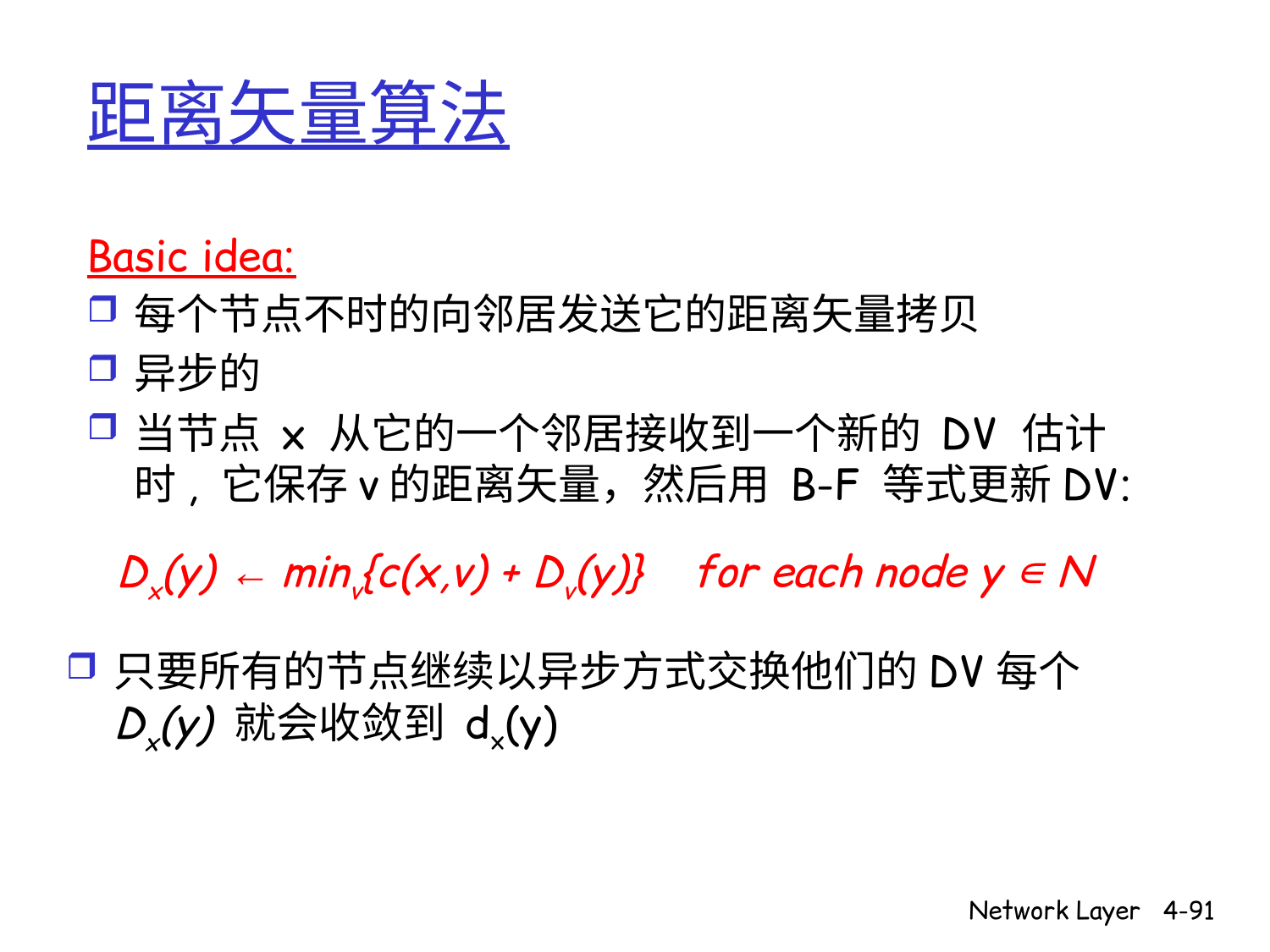

# 距离矢量算法
Basic idea:
每个节点不时的向邻居发送它的距离矢量拷贝
异步的
当节点 x 从它的一个邻居接收到一个新的 DV 估计时, 它保存v的距离矢量，然后用 B-F 等式更新DV:
Dx(y) ← minv{c(x,v) + Dv(y)}    for each node y ∊ N
只要所有的节点继续以异步方式交换他们的DV每个 Dx(y) 就会收敛到 dx(y)
Network Layer
4-91